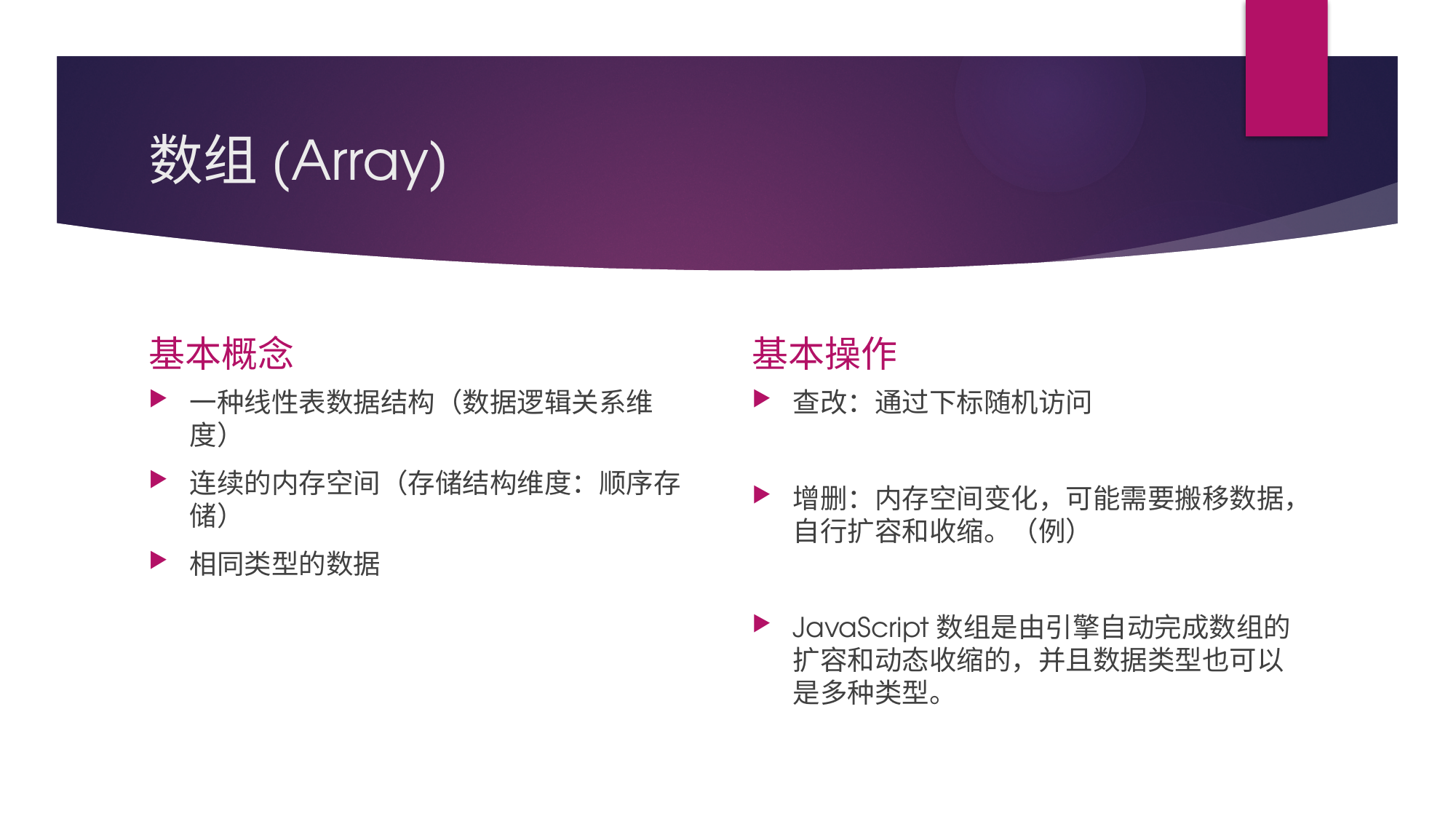

# 数组(Array)
基本概念
基本操作
一种线性表数据结构（数据逻辑关系维度）
连续的内存空间（存储结构维度：顺序存储）
相同类型的数据

查改：通过下标随机访问

增删：内存空间变化，可能需要搬移数据，自行扩容和收缩。（例）

JavaScript数组是由引擎自动完成数组的扩容和动态收缩的，并且数据类型也可以是多种类型。